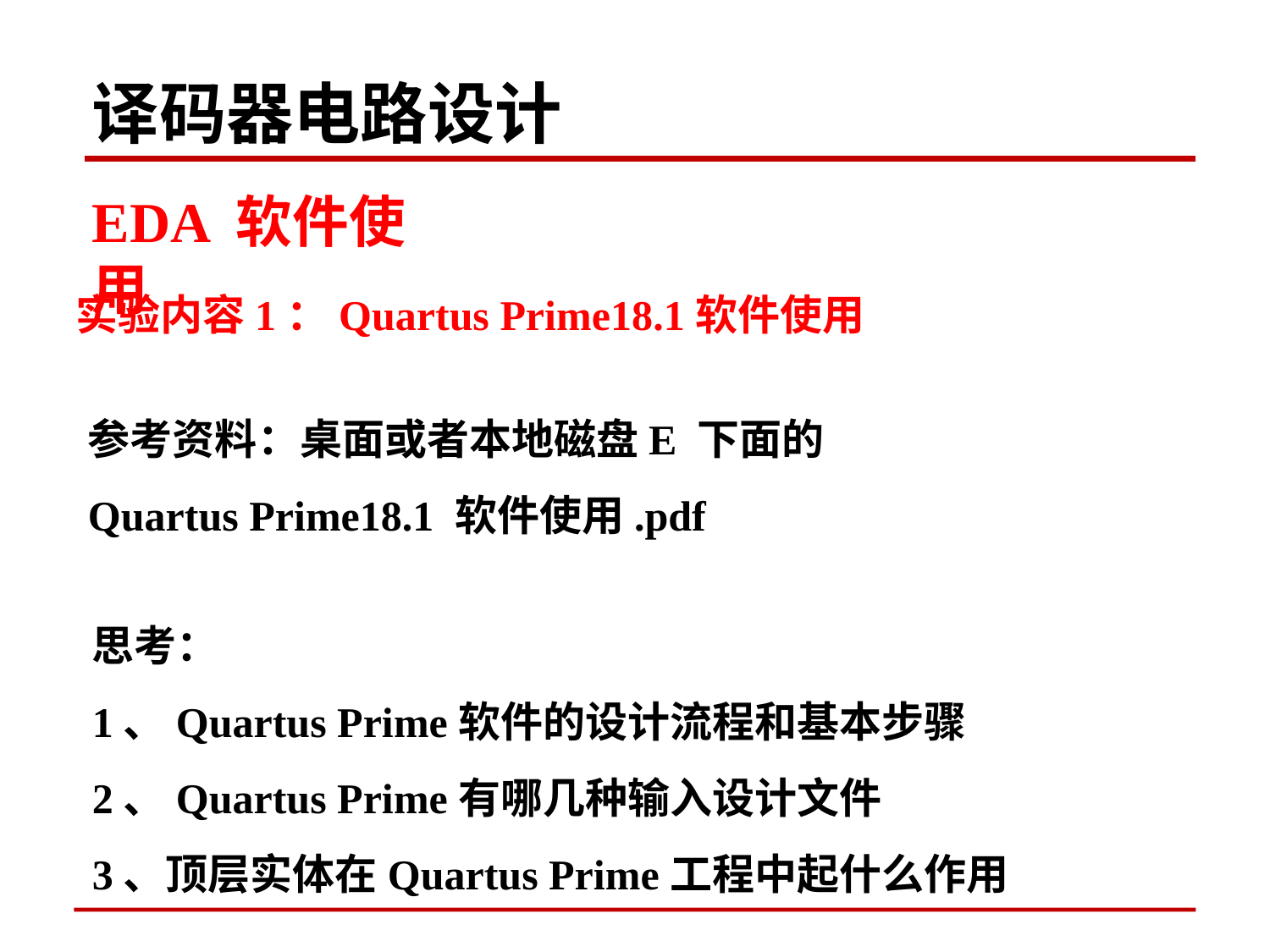

译码器电路设计
EDA 软件使用
实验内容1：Quartus Prime18.1软件使用
参考资料：桌面或者本地磁盘E 下面的
Quartus Prime18.1 软件使用.pdf
思考：
1、Quartus Prime软件的设计流程和基本步骤
2、Quartus Prime有哪几种输入设计文件
3、顶层实体在Quartus Prime工程中起什么作用